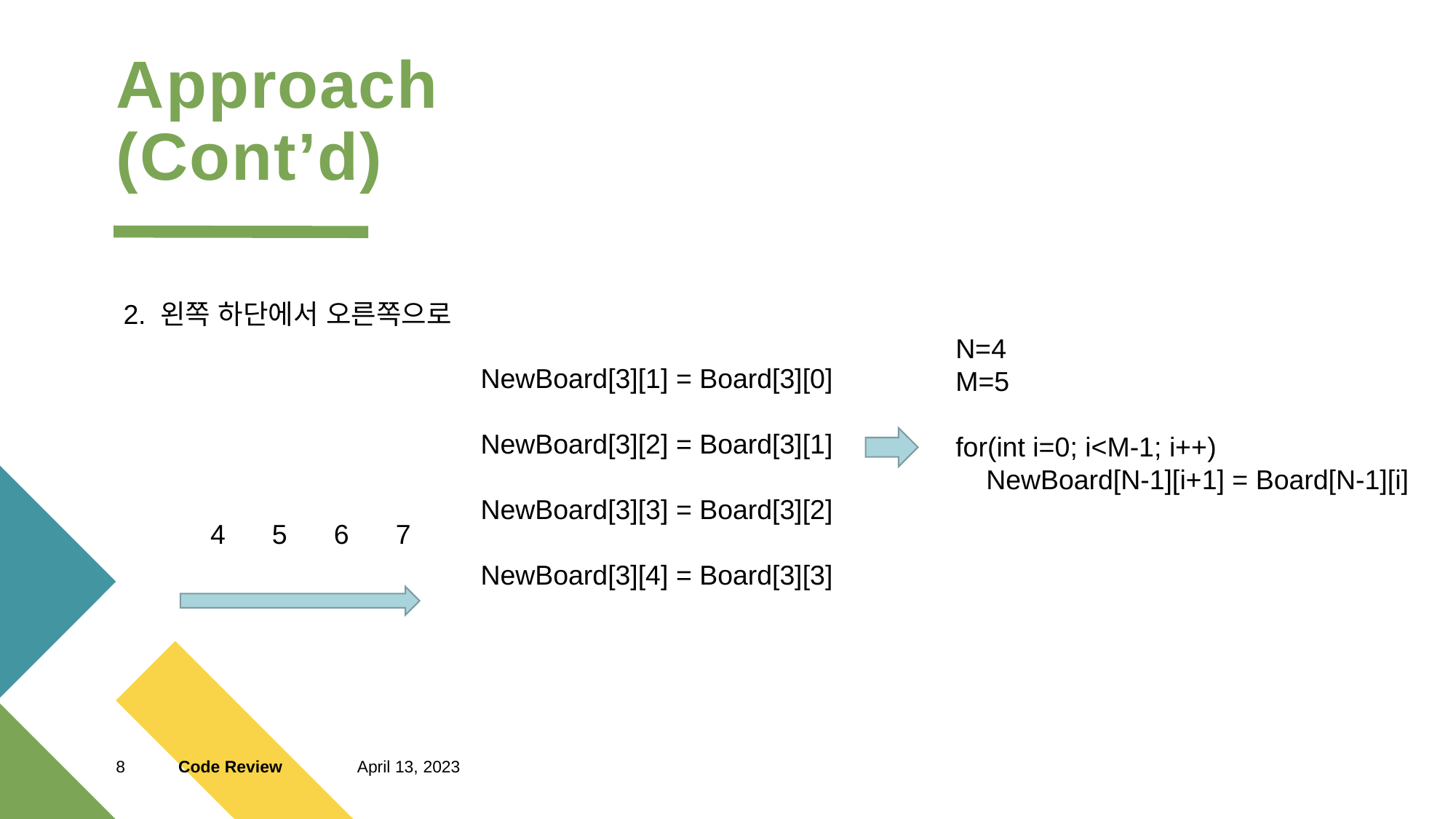

# Approach (Cont’d)
2. 왼쪽 하단에서 오른쪽으로
N=4
M=5

for(int i=0; i<M-1; i++)
    NewBoard[N-1][i+1] = Board[N-1][i]
|  |  |  |  |  |
| --- | --- | --- | --- | --- |
|  |  |  |  |  |
|  |  |  |  |  |
|  | 4 | 5 | 6 | 7 |
NewBoard[3][1] = Board[3][0]

NewBoard[3][2] = Board[3][1]

NewBoard[3][3] = Board[3][2]

NewBoard[3][4] = Board[3][3]

8
Code Review
April 13, 2023